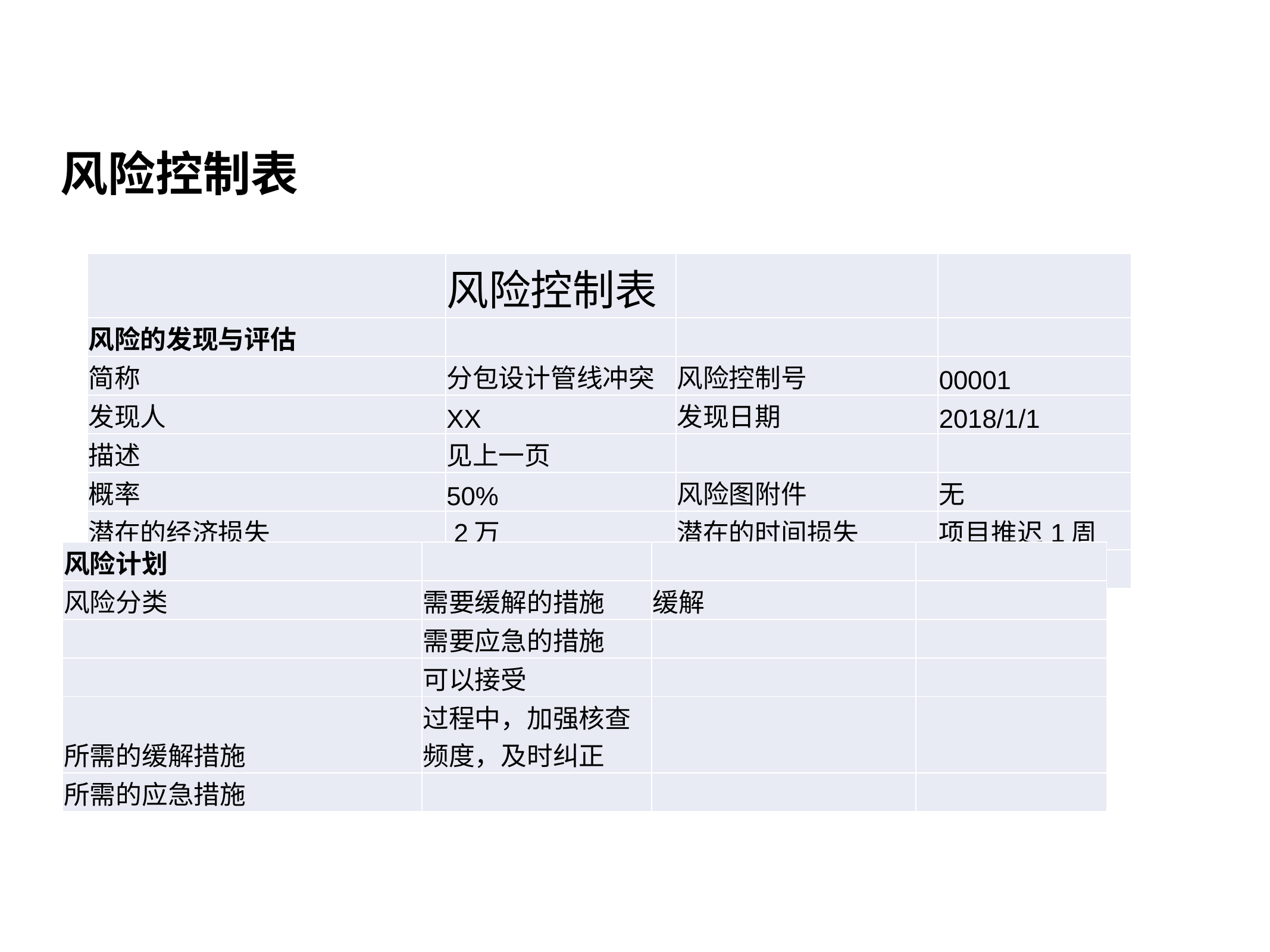

#
风险控制表
|  | 风险控制表 |  |  |
| --- | --- | --- | --- |
| 风险的发现与评估 |  |  |  |
| 简称 | 分包设计管线冲突 | 风险控制号 | 00001 |
| 发现人 | XX | 发现日期 | 2018/1/1 |
| 描述 | 见上一页 |  |  |
| 概率 | 50% | 风险图附件 | 无 |
| 潜在的经济损失 | 2万 | 潜在的时间损失 | 项目推迟1周 |
| 风险出现指标 |  |  |  |
| 风险计划 |  |  |  |
| --- | --- | --- | --- |
| 风险分类 | 需要缓解的措施 | 缓解 |  |
|  | 需要应急的措施 |  |  |
|  | 可以接受 |  |  |
| 所需的缓解措施 | 过程中，加强核查频度，及时纠正 |  |  |
| 所需的应急措施 |  |  |  |
38